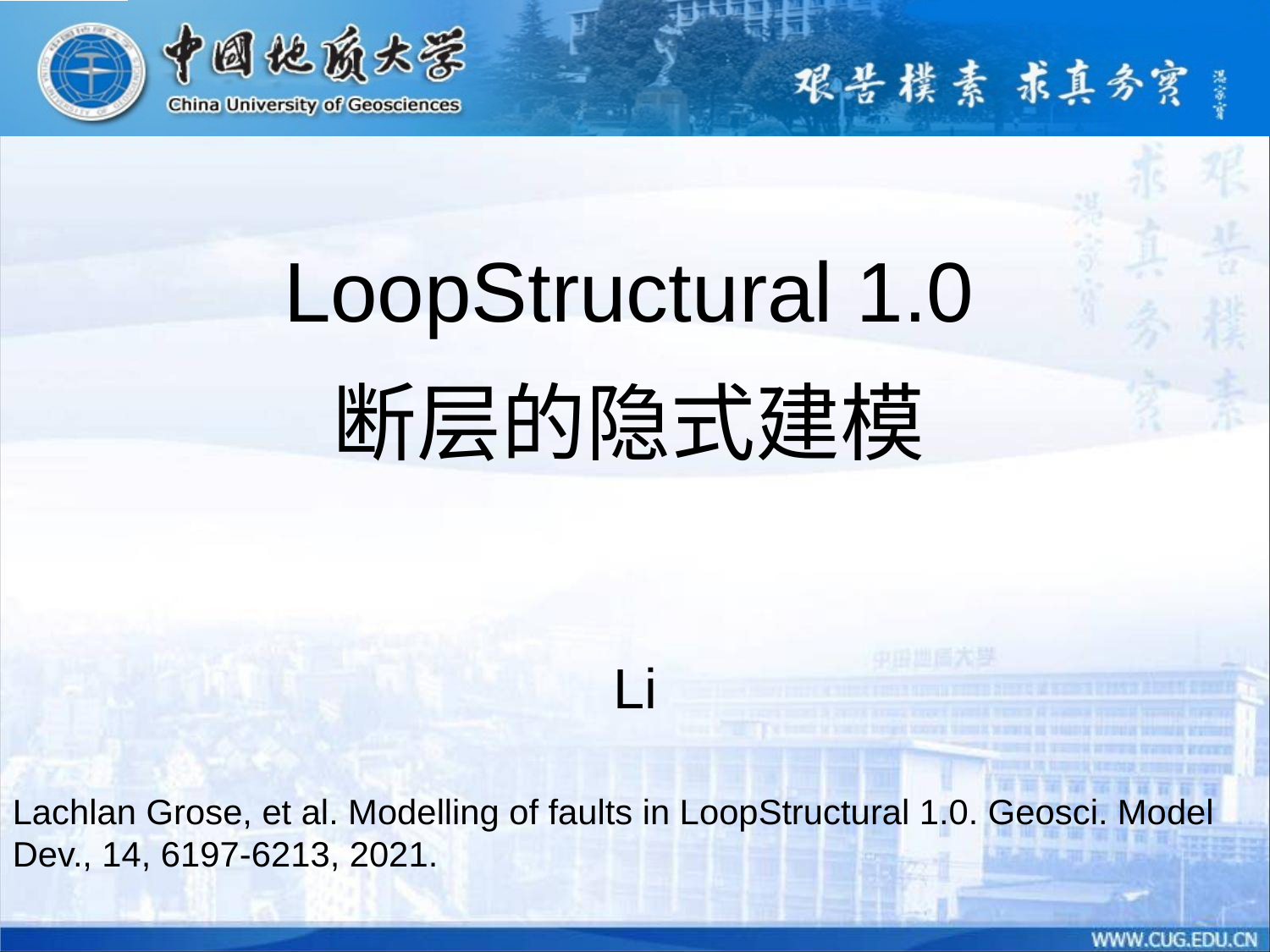

# LoopStructural 1.0 断层的隐式建模
Li
Lachlan Grose, et al. Modelling of faults in LoopStructural 1.0. Geosci. Model Dev., 14, 6197-6213, 2021.